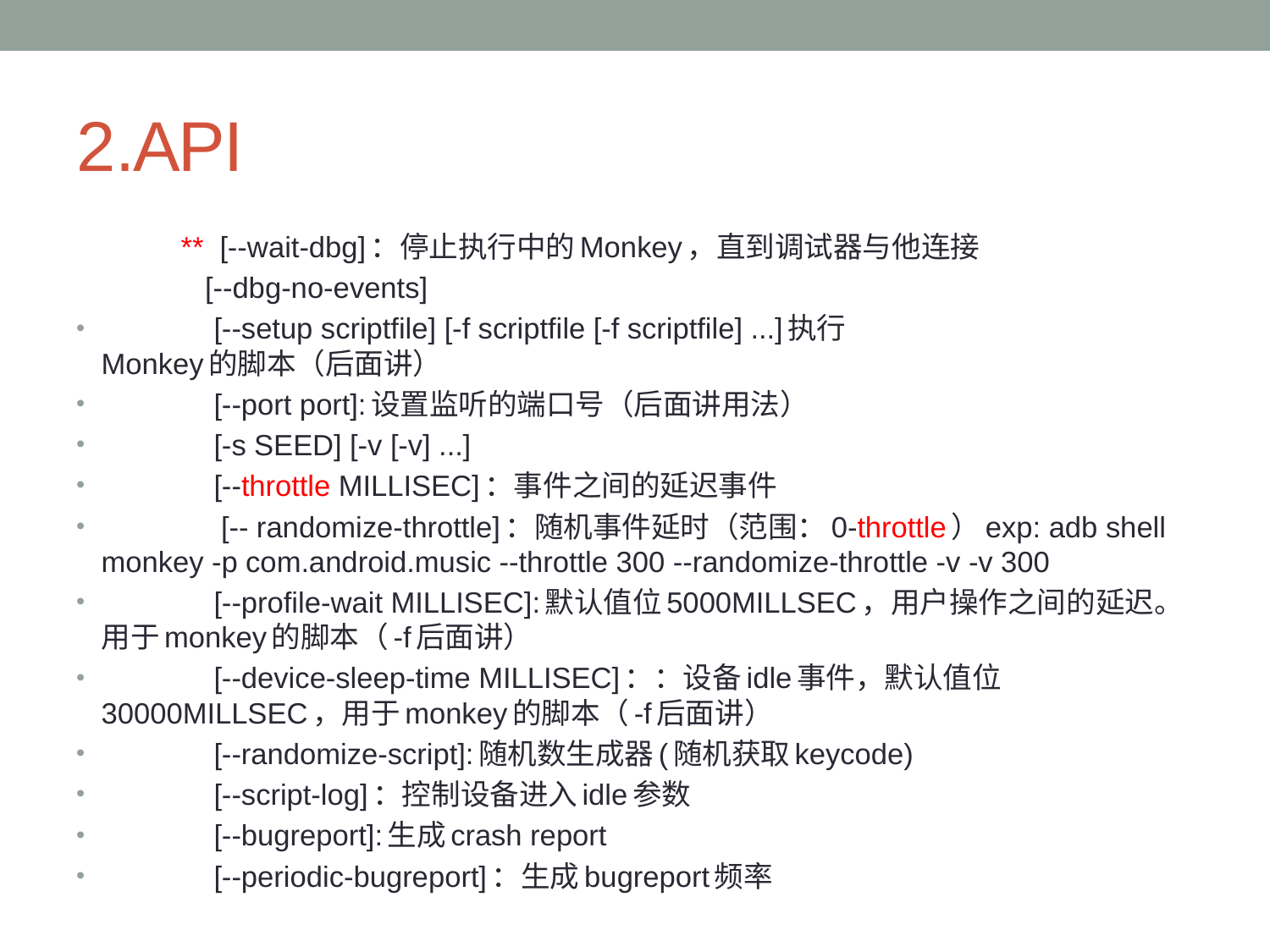

# 2.API
             **  [--wait-dbg]：停止执行中的Monkey，直到调试器与他连接
                [--dbg-no-events]
              [--setup scriptfile] [-f scriptfile [-f scriptfile] ...]执行                     	     Monkey的脚本（后面讲）
              [--port port]:设置监听的端口号（后面讲用法）
              [-s SEED] [-v [-v] ...]
              [--throttle MILLISEC]：事件之间的延迟事件
 	    [-- randomize-throttle]：随机事件延时（范围：0-throttle）exp: adb shell monkey -p com.android.music --throttle 300 --randomize-throttle -v -v 300
              [--profile-wait MILLISEC]:默认值位5000MILLSEC，用户操作之间的延迟。用于monkey的脚本（-f后面讲）
              [--device-sleep-time MILLISEC]：：设备idle事件，默认值位30000MILLSEC，用于monkey的脚本（-f后面讲）
              [--randomize-script]:随机数生成器(随机获取keycode)
              [--script-log]：控制设备进入idle参数
              [--bugreport]:生成crash report
              [--periodic-bugreport]：生成bugreport频率